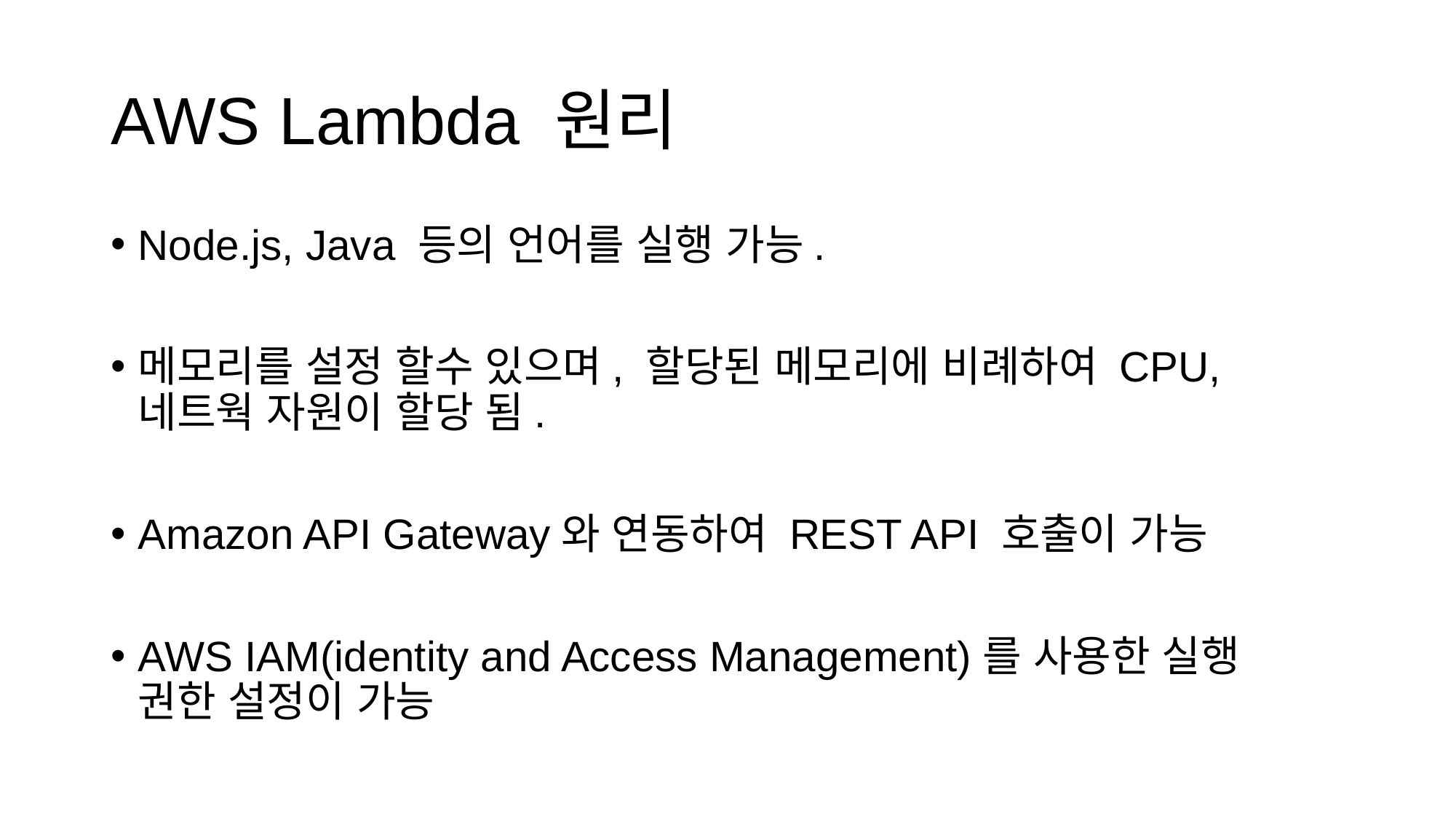

# AWS Lambda 원리
Node.js, Java 등의 언어를 실행 가능.

메모리를 설정 할수 있으며, 할당된 메모리에 비례하여 CPU, 네트웍 자원이 할당 됨.

Amazon API Gateway와 연동하여 REST API 호출이 가능

AWS IAM(identity and Access Management)를 사용한 실행 권한 설정이 가능